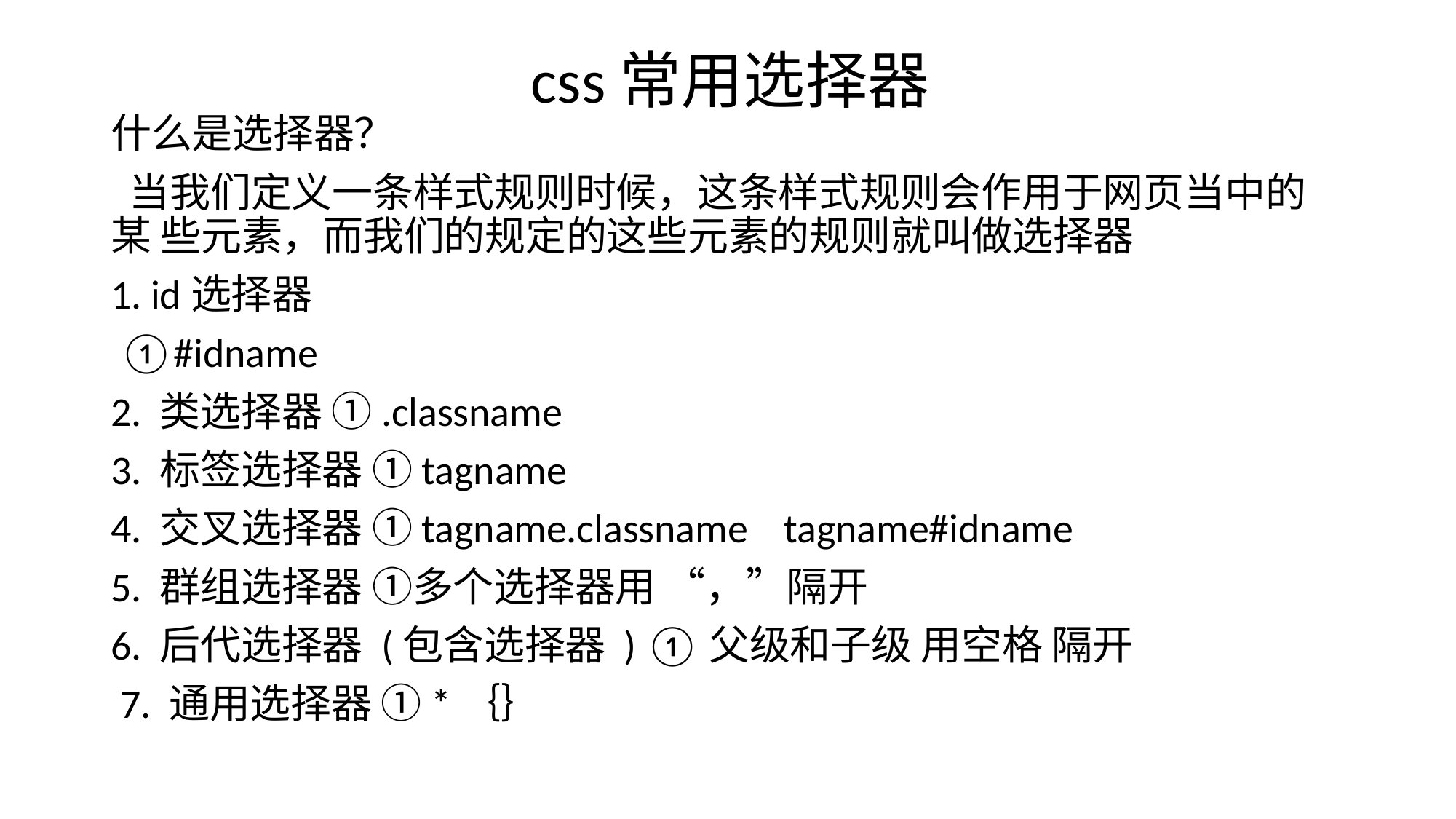

# css常用选择器
什么是选择器？
 当我们定义一条样式规则时候，这条样式规则会作用于网页当中的某 些元素，而我们的规定的这些元素的规则就叫做选择器
1. id选择器
 ①#idname
2. 类选择器 ①.classname
3. 标签选择器 ①tagname
4. 交叉选择器 ①tagname.classname    tagname#idname
5. 群组选择器 ①多个选择器用 “，”隔开
6. 后代选择器 (包含选择器 ) ①父级和子级 用空格 隔开
 7. 通用选择器 ①*｛｝